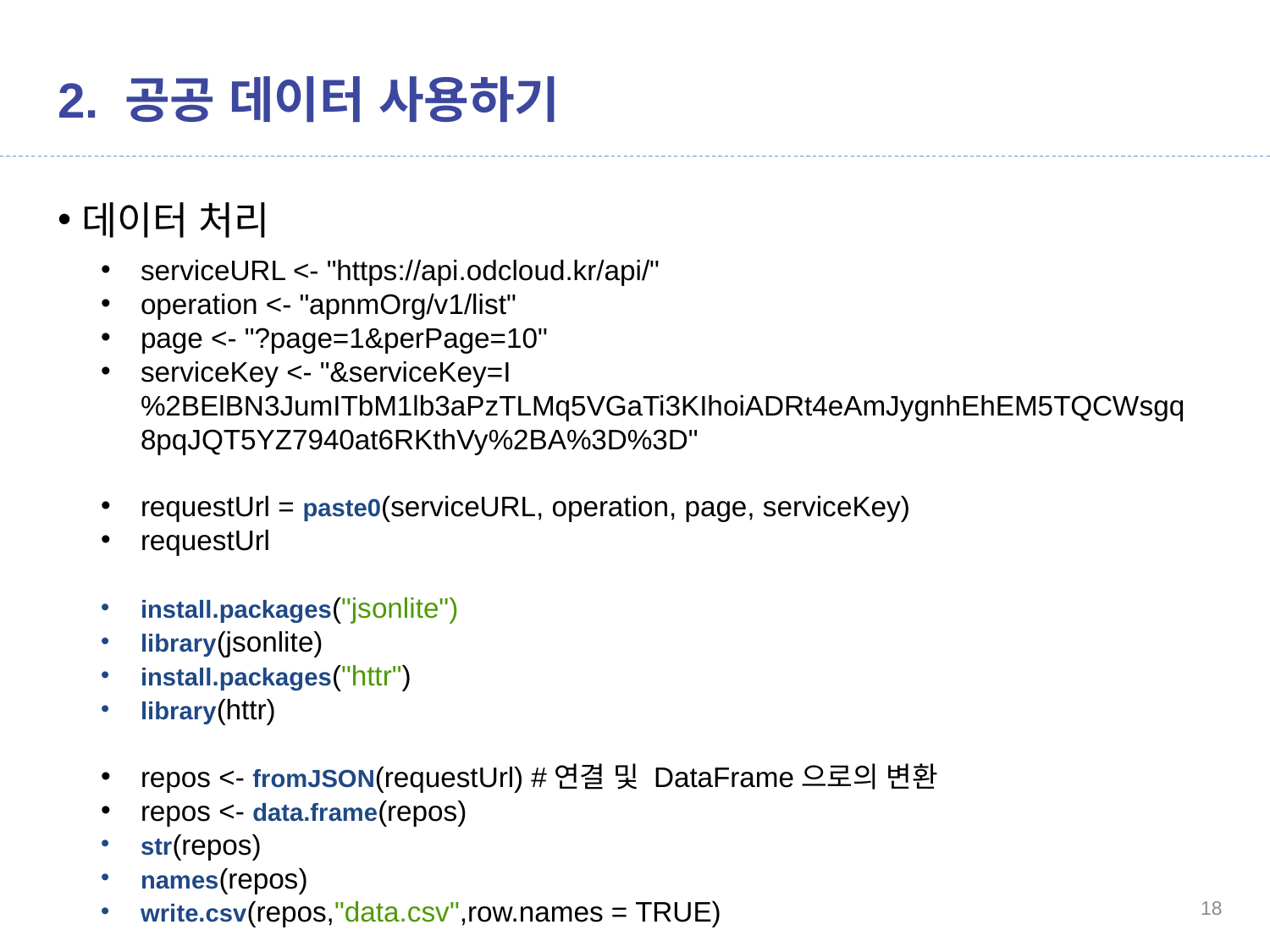

# 2. 공공 데이터 사용하기
데이터 처리

serviceURL <- "https://api.odcloud.kr/api/"
operation <- "apnmOrg/v1/list"
page <- "?page=1&perPage=10"
serviceKey <- "&serviceKey=I%2BElBN3JumITbM1lb3aPzTLMq5VGaTi3KIhoiADRt4eAmJygnhEhEM5TQCWsgq8pqJQT5YZ7940at6RKthVy%2BA%3D%3D"

requestUrl = paste0(serviceURL, operation, page, serviceKey)
requestUrl

install.packages("jsonlite")
library(jsonlite)
install.packages("httr")
library(httr)

repos <- fromJSON(requestUrl) #연결 및 DataFrame으로의 변환
repos <- data.frame(repos)
str(repos)
names(repos)
write.csv(repos,"data.csv",row.names = TRUE)
18